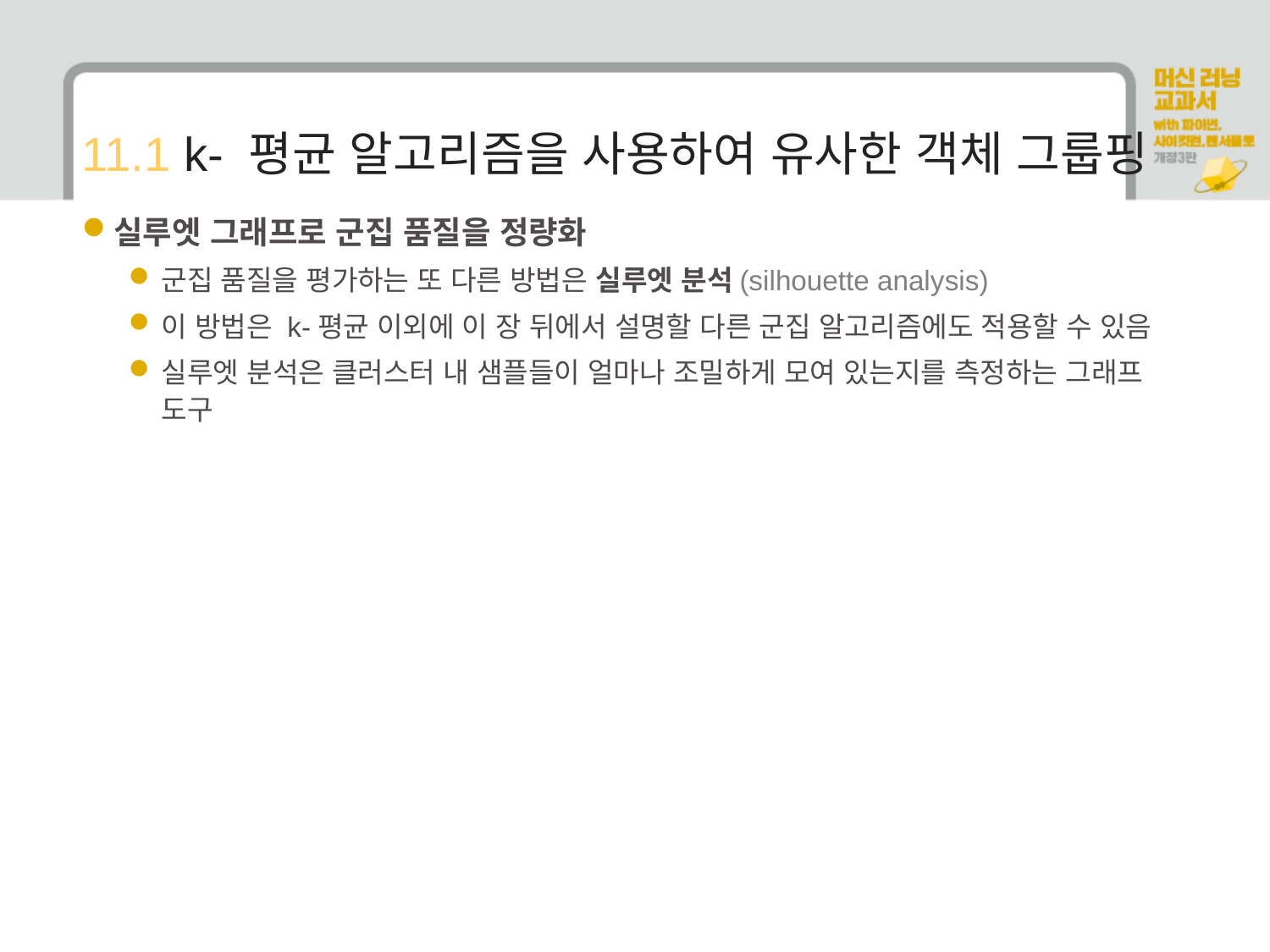

# 11.1 k- 평균 알고리즘을 사용하여 유사한 객체 그룹핑
실루엣 그래프로 군집 품질을 정량화
군집 품질을 평가하는 또 다른 방법은 실루엣 분석(silhouette analysis)
이 방법은 k-평균 이외에 이 장 뒤에서 설명할 다른 군집 알고리즘에도 적용할 수 있음
실루엣 분석은 클러스터 내 샘플들이 얼마나 조밀하게 모여 있는지를 측정하는 그래프 도구